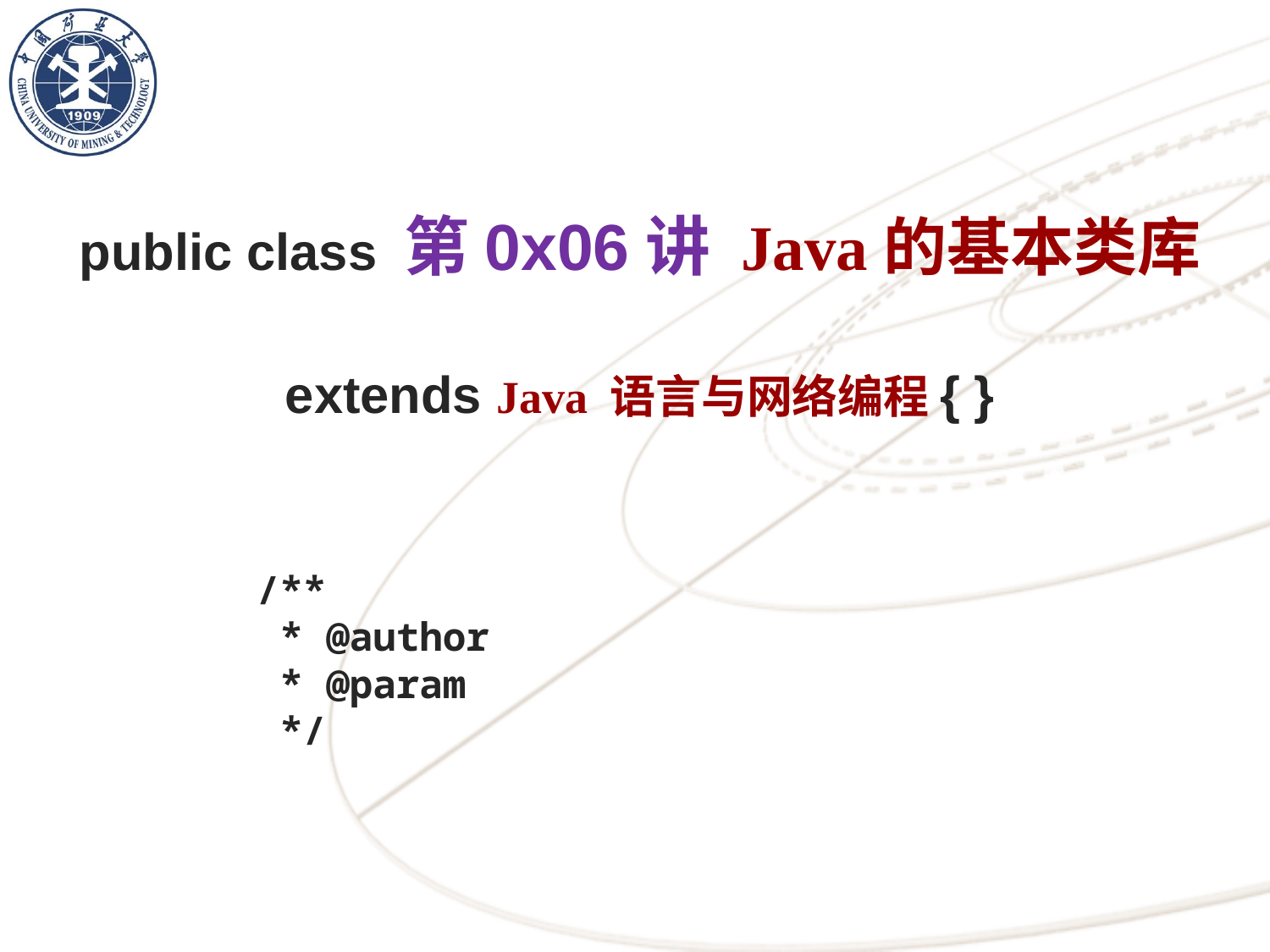

public class 第0x06讲 Java的基本类库
extends Java 语言与网络编程{ }

/**
 * @author
 * @param
 */